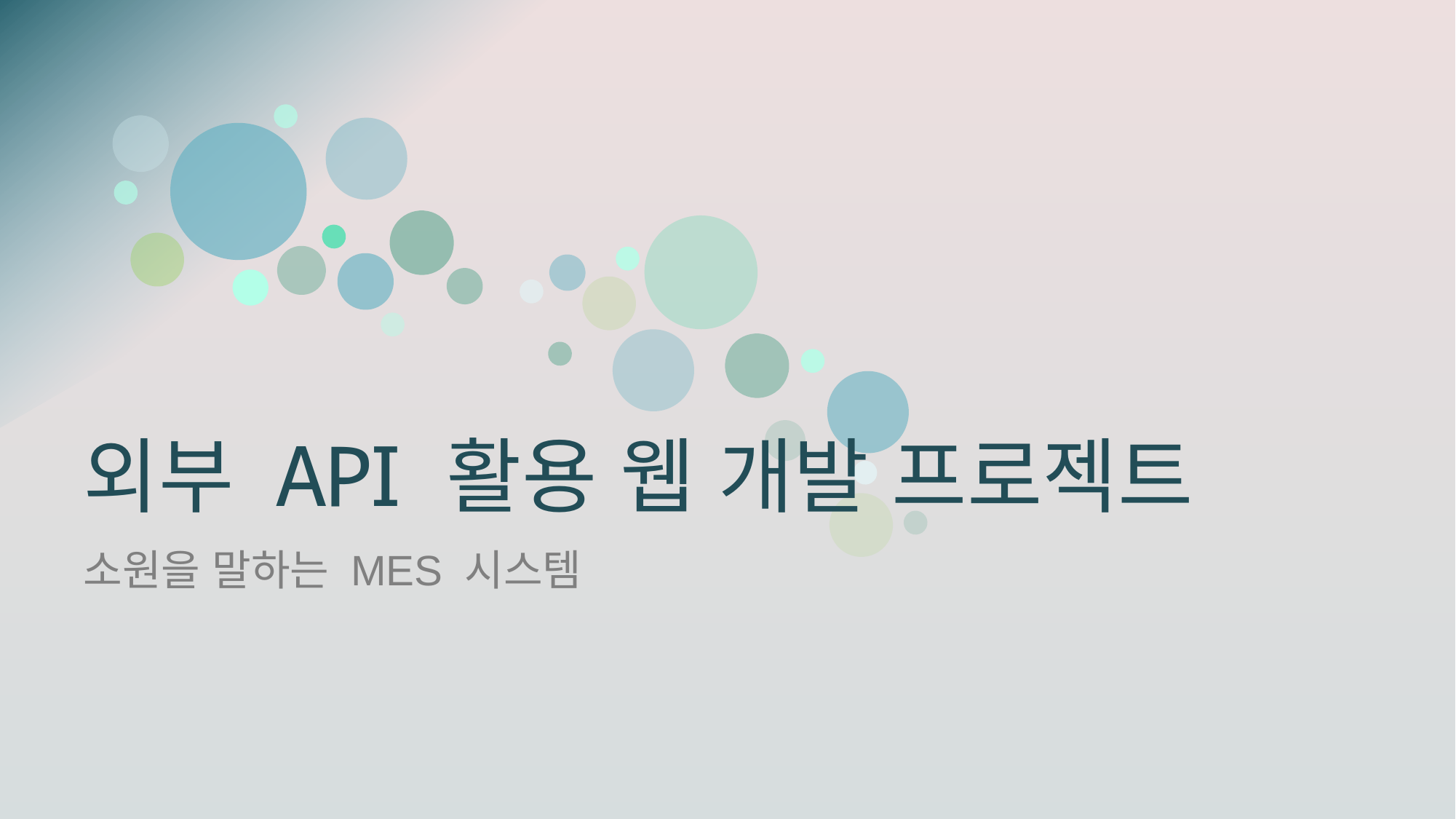

# 외부 API 활용 웹 개발 프로젝트
소원을 말하는 MES 시스템